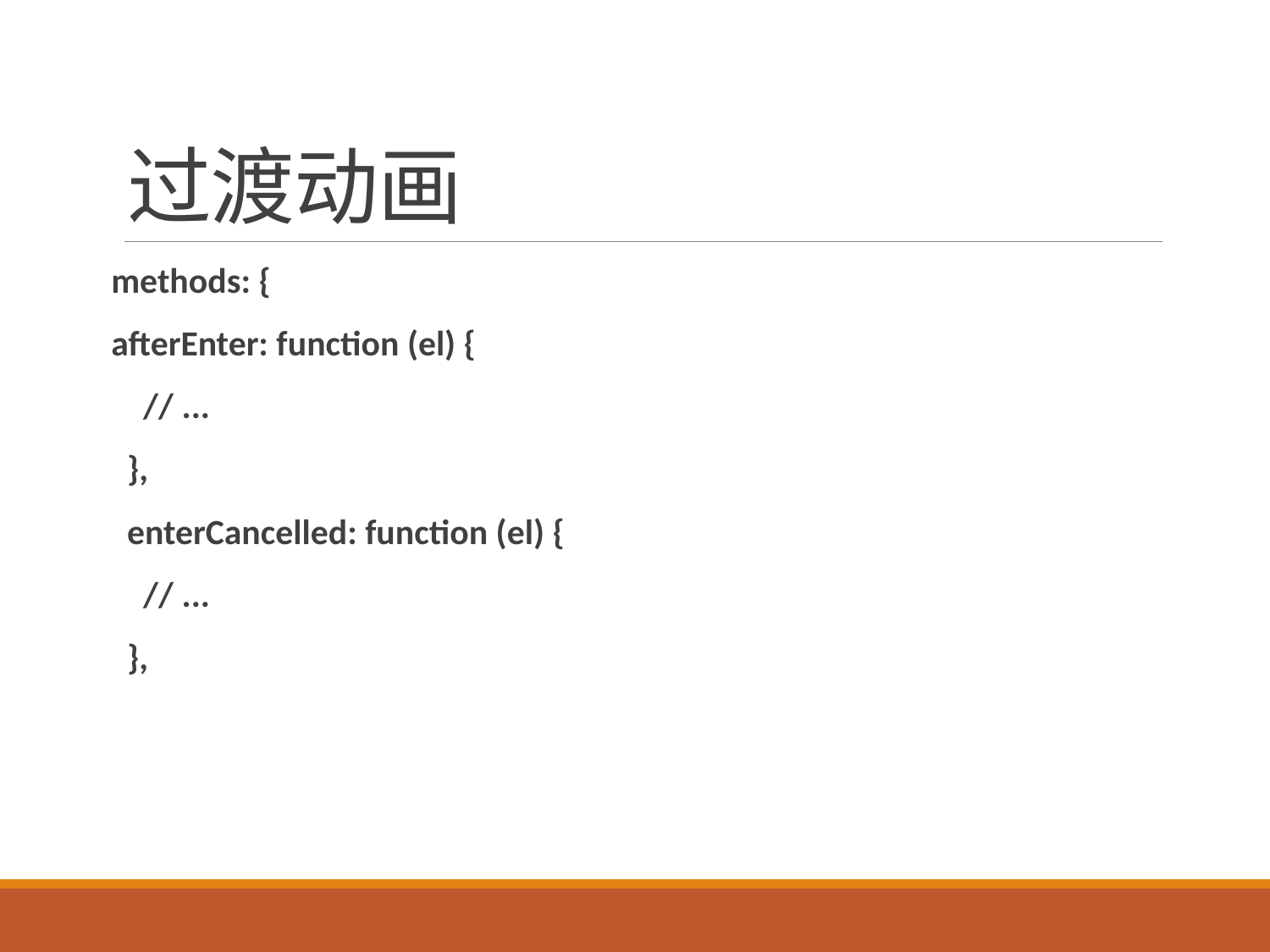

# 过渡动画
methods: {
afterEnter: function (el) {
    // ...
  },
  enterCancelled: function (el) {
    // ...
  },